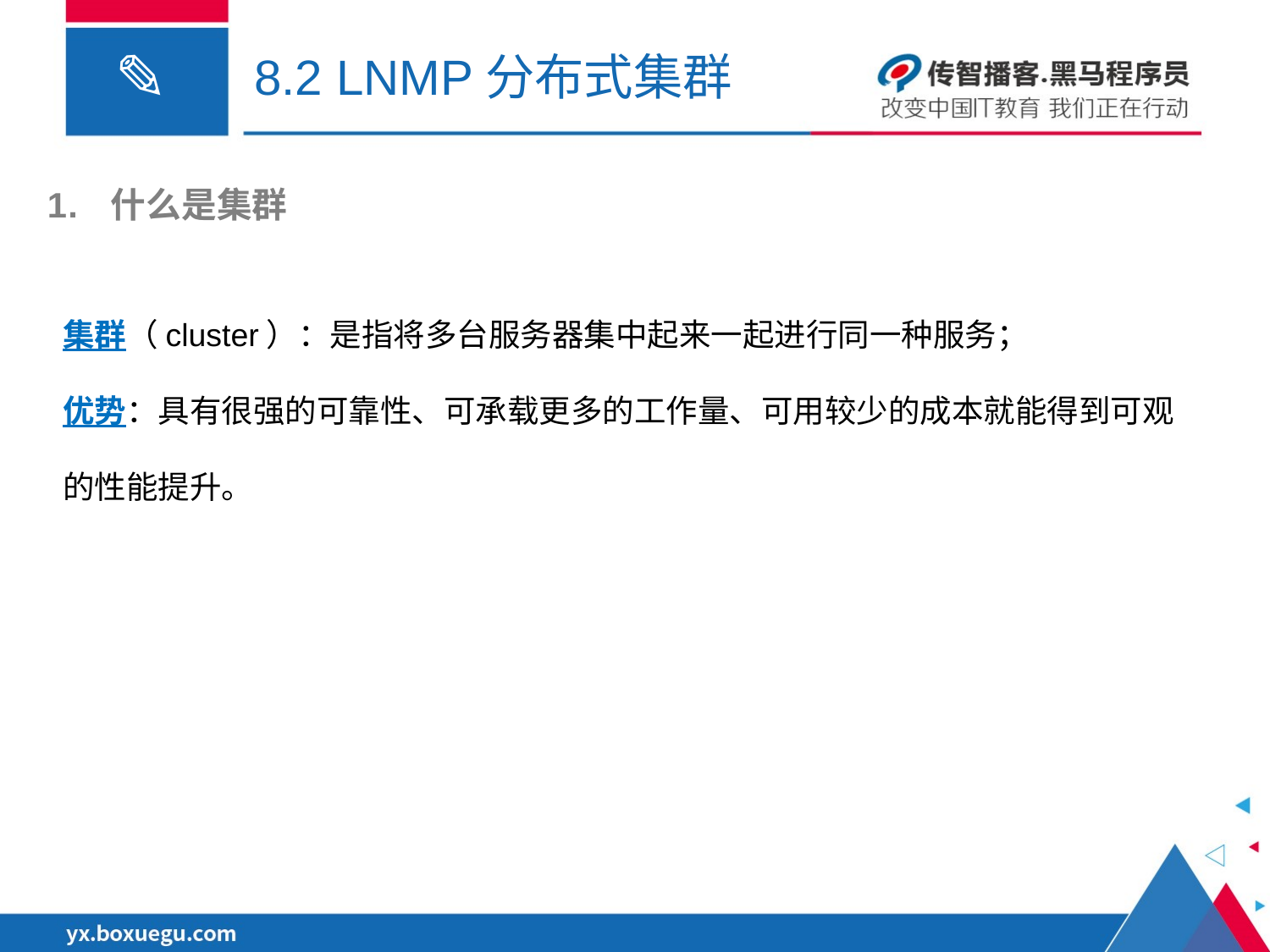

# 8.2 LNMP分布式集群
什么是集群
集群（cluster）：是指将多台服务器集中起来一起进行同一种服务；
优势：具有很强的可靠性、可承载更多的工作量、可用较少的成本就能得到可观的性能提升。